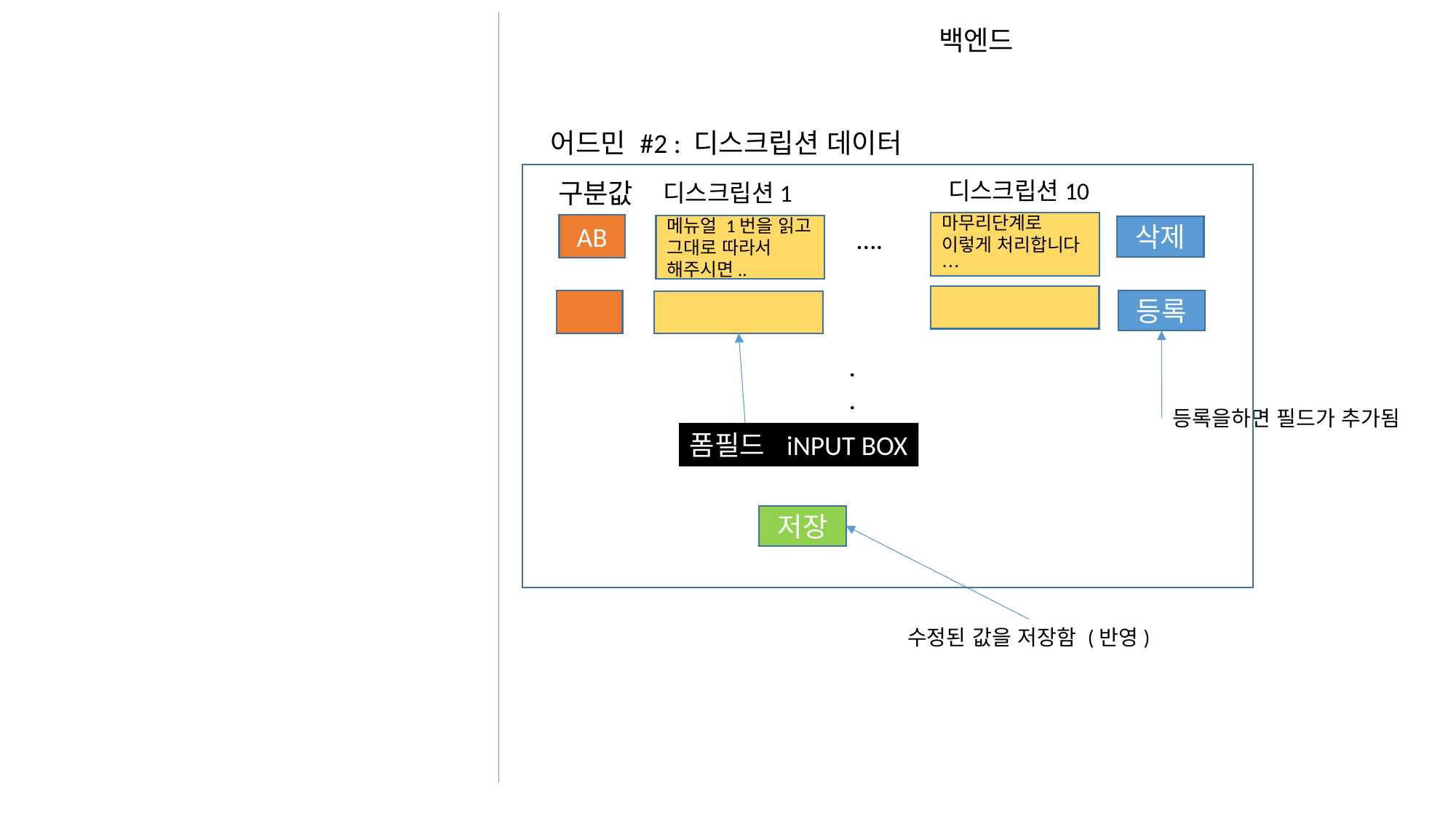

백엔드
어드민 #2 : 디스크립션 데이터

디스크립션10
구분값
디스크립션1
마무리단계로 이렇게 처리합니다…
AB
메뉴얼 1번을 읽고 그대로 따라서  해주시면..
….
삭제

등록

.
.
.

등록을하면 필드가 추가됨
폼필드  iNPUT BOX
저장
수정된 값을 저장함 (반영)